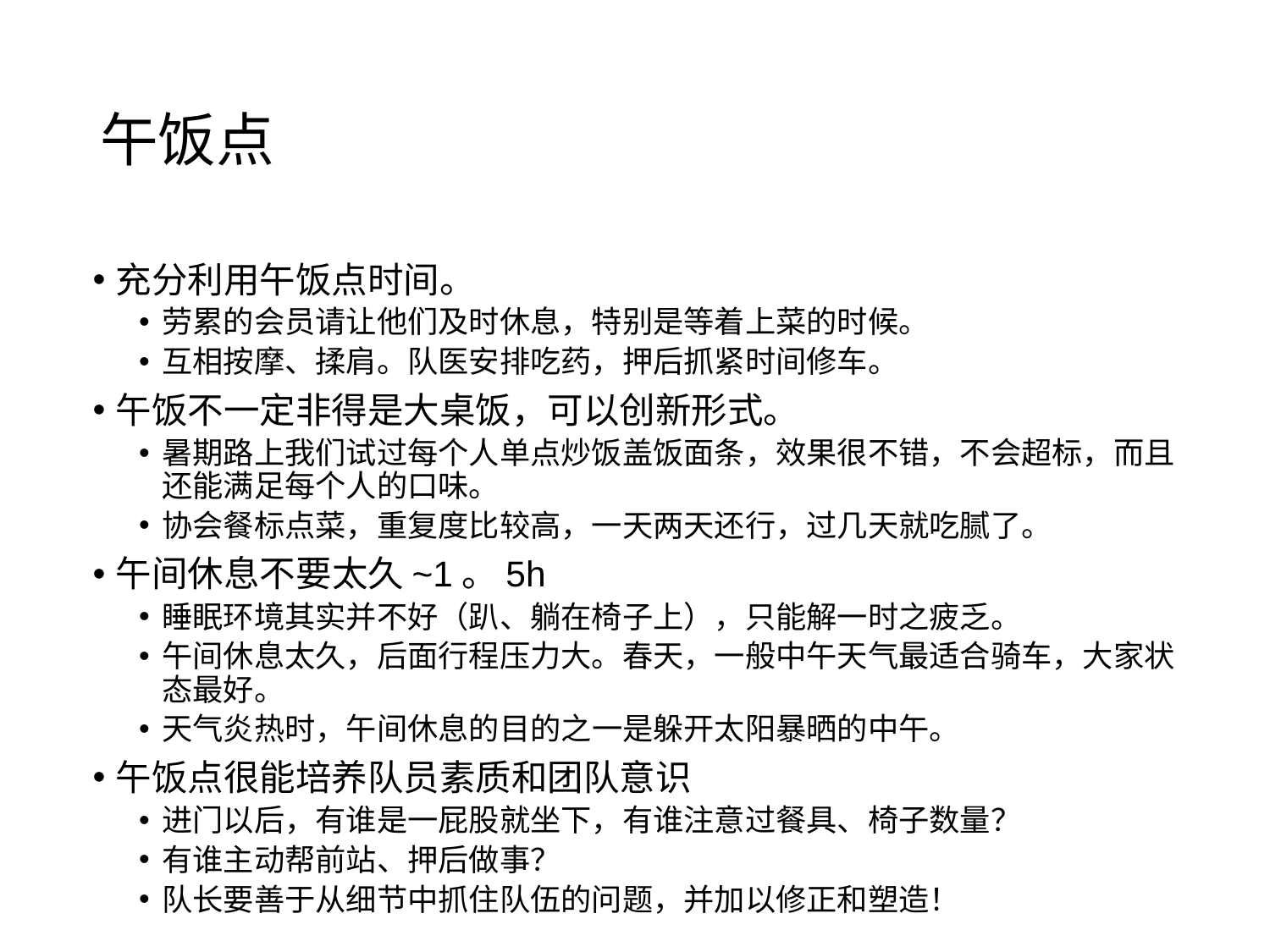

# 午饭点
充分利用午饭点时间。
劳累的会员请让他们及时休息，特别是等着上菜的时候。
互相按摩、揉肩。队医安排吃药，押后抓紧时间修车。
午饭不一定非得是大桌饭，可以创新形式。
暑期路上我们试过每个人单点炒饭盖饭面条，效果很不错，不会超标，而且还能满足每个人的口味。
协会餐标点菜，重复度比较高，一天两天还行，过几天就吃腻了。
午间休息不要太久~1。5h
睡眠环境其实并不好（趴、躺在椅子上），只能解一时之疲乏。
午间休息太久，后面行程压力大。春天，一般中午天气最适合骑车，大家状态最好。
天气炎热时，午间休息的目的之一是躲开太阳暴晒的中午。
午饭点很能培养队员素质和团队意识
进门以后，有谁是一屁股就坐下，有谁注意过餐具、椅子数量？
有谁主动帮前站、押后做事？
队长要善于从细节中抓住队伍的问题，并加以修正和塑造！